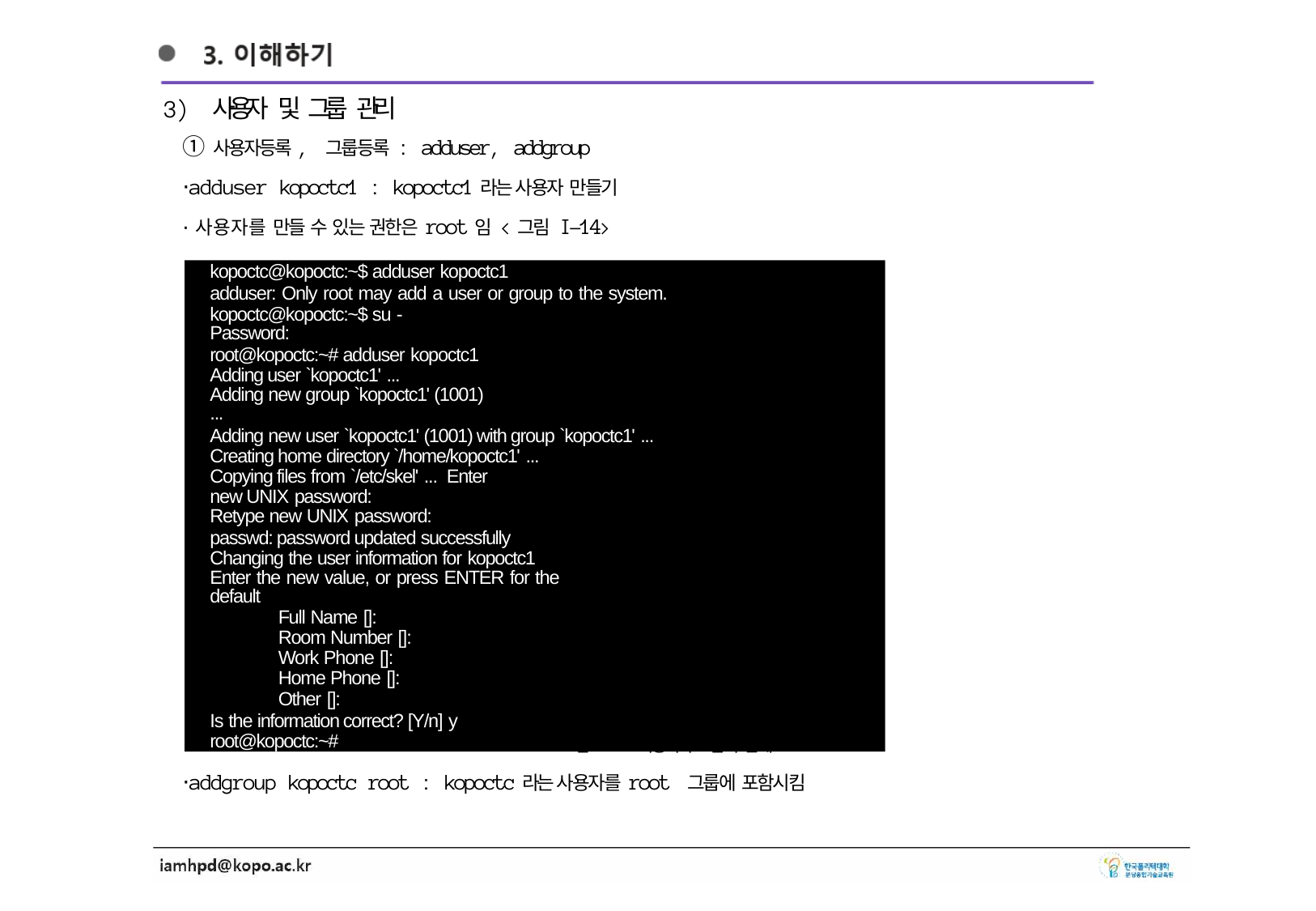

3) 사용자 및 그룹 관리
① 사용자등록, 그룹등록 : adduser, addgroup
∙adduser kopoctc1 : kopoctc1라는 사용자 만들기
∙사용자를 만들 수 있는 권한은 root임 <그림 I-14>
kopoctc@kopoctc:~$ adduser kopoctc1
adduser: Only root may add a user or group to the system.  kopoctc@kopoctc:~$ su -
Password:
root@kopoctc:~# adduser kopoctc1  Adding user `kopoctc1' ...
Adding new group `kopoctc1' (1001) ...
Adding new user `kopoctc1' (1001) with group `kopoctc1' ...  Creating home directory `/home/kopoctc1' ...
Copying files from `/etc/skel' ...  Enter new UNIX password:
Retype new UNIX password:
passwd: password updated successfully  Changing the user information for kopoctc1
Enter the new value, or press ENTER for the default
Full Name []:
Room Number []:
Work Phone []:
Home Phone []:
Other []:
Is the information correct? [Y/n] y  root@kopoctc:~#
<그림 I-14> 사용자와 그룹의 관계
∙addgroup kopoctc root : kopoctc라는 사용자를 root 그룹에 포함시킴